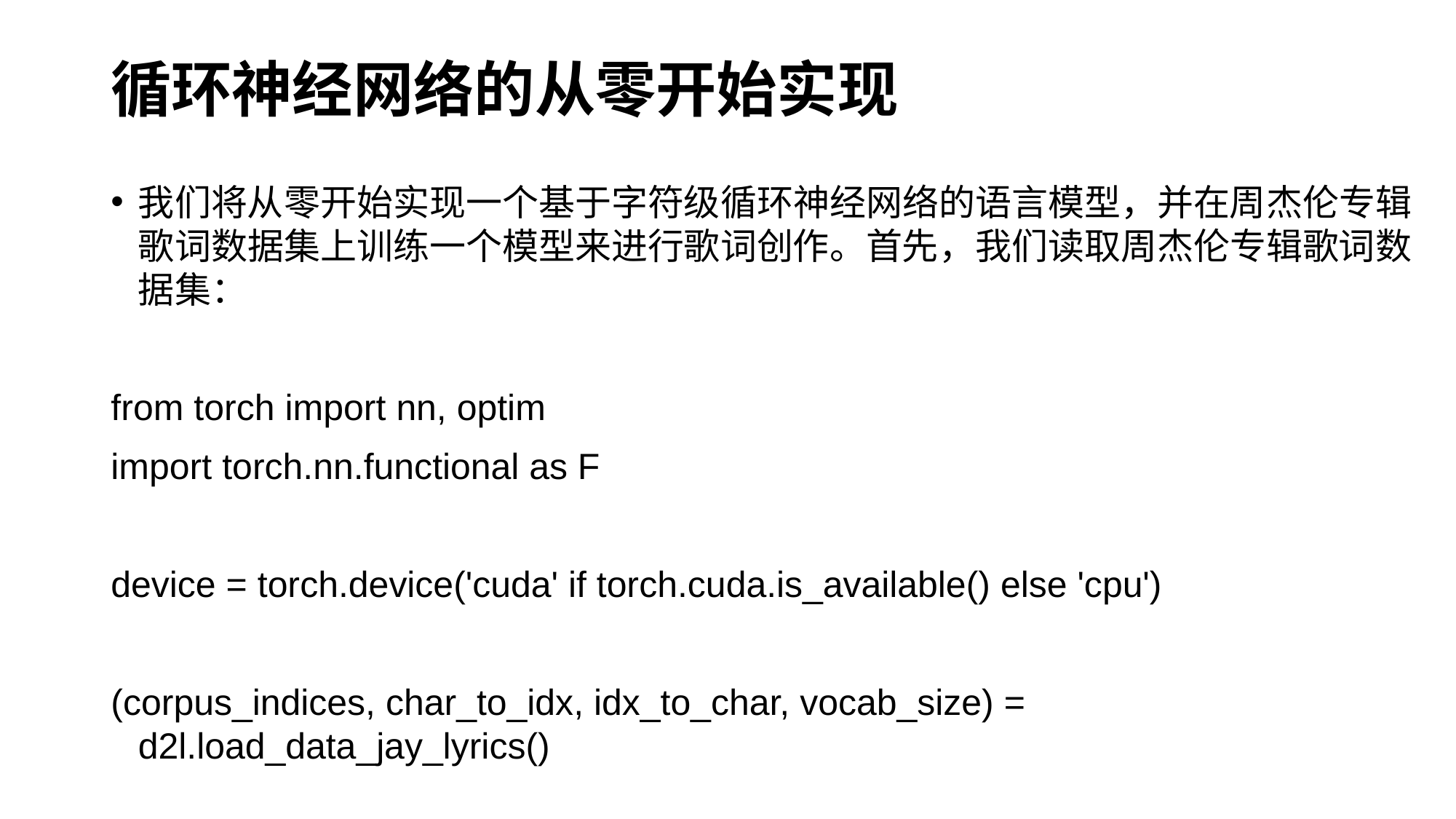

# 循环神经网络的从零开始实现
我们将从零开始实现一个基于字符级循环神经网络的语言模型，并在周杰伦专辑歌词数据集上训练一个模型来进行歌词创作。首先，我们读取周杰伦专辑歌词数据集：

from torch import nn, optim
import torch.nn.functional as F

device = torch.device('cuda' if torch.cuda.is_available() else 'cpu')

(corpus_indices, char_to_idx, idx_to_char, vocab_size) = d2l.load_data_jay_lyrics()